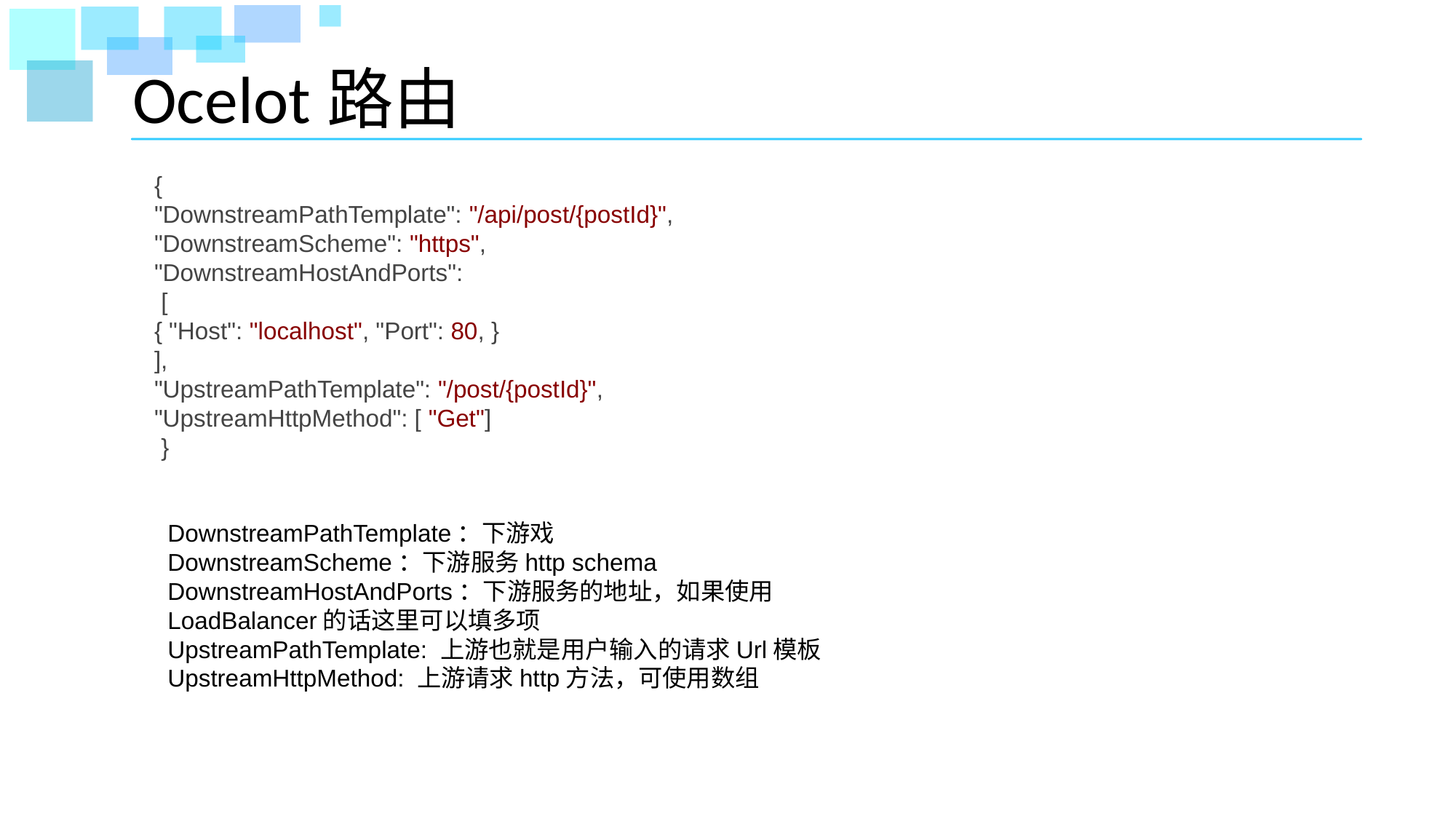

# Ocelot路由
{
"DownstreamPathTemplate": "/api/post/{postId}", "DownstreamScheme": "https",
"DownstreamHostAndPorts":
 [
{ "Host": "localhost", "Port": 80, }
],
"UpstreamPathTemplate": "/post/{postId}", "UpstreamHttpMethod": [ "Get"]
 }
DownstreamPathTemplate：下游戏
DownstreamScheme：下游服务http schema
DownstreamHostAndPorts：下游服务的地址，如果使用LoadBalancer的话这里可以填多项
UpstreamPathTemplate: 上游也就是用户输入的请求Url模板
UpstreamHttpMethod: 上游请求http方法，可使用数组